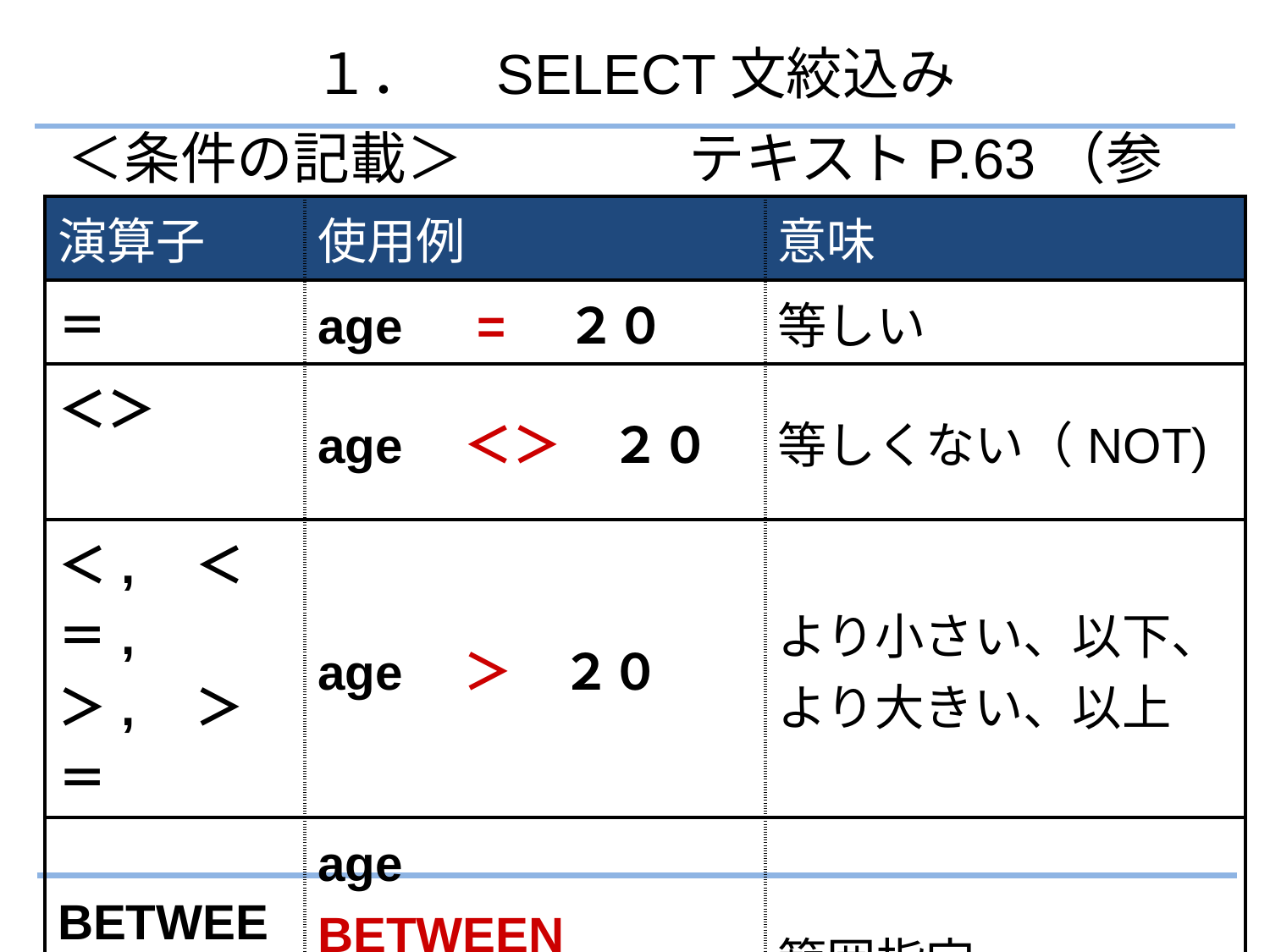

１．　SELECT文絞込み
＜条件の記載＞　　　　テキストP.63（参照）
| 演算子 | 使用例 | 意味 |
| --- | --- | --- |
| ＝ | age　=　２０ | 等しい |
| ＜＞ | age　＜＞　２０ | 等しくない（NOT) |
| ＜,　＜＝,　　 ＞,　＞＝ | age　＞　２０ | より小さい、以下、 より大きい、以上 |
| BETWEEN | age　BETWEEN　20　　　AND　30 | 範囲指定 |
| ＬＩＫＥ | name　ＬＩＫＥ　 ‘％朝％’ | あいまい検索 （前方、後方、中間一致） |
| ＩＳ　ＮＵＬＬ | age　ＩＳ　ＮＵＬＬ | フィールド値がＮＵＬＬ |